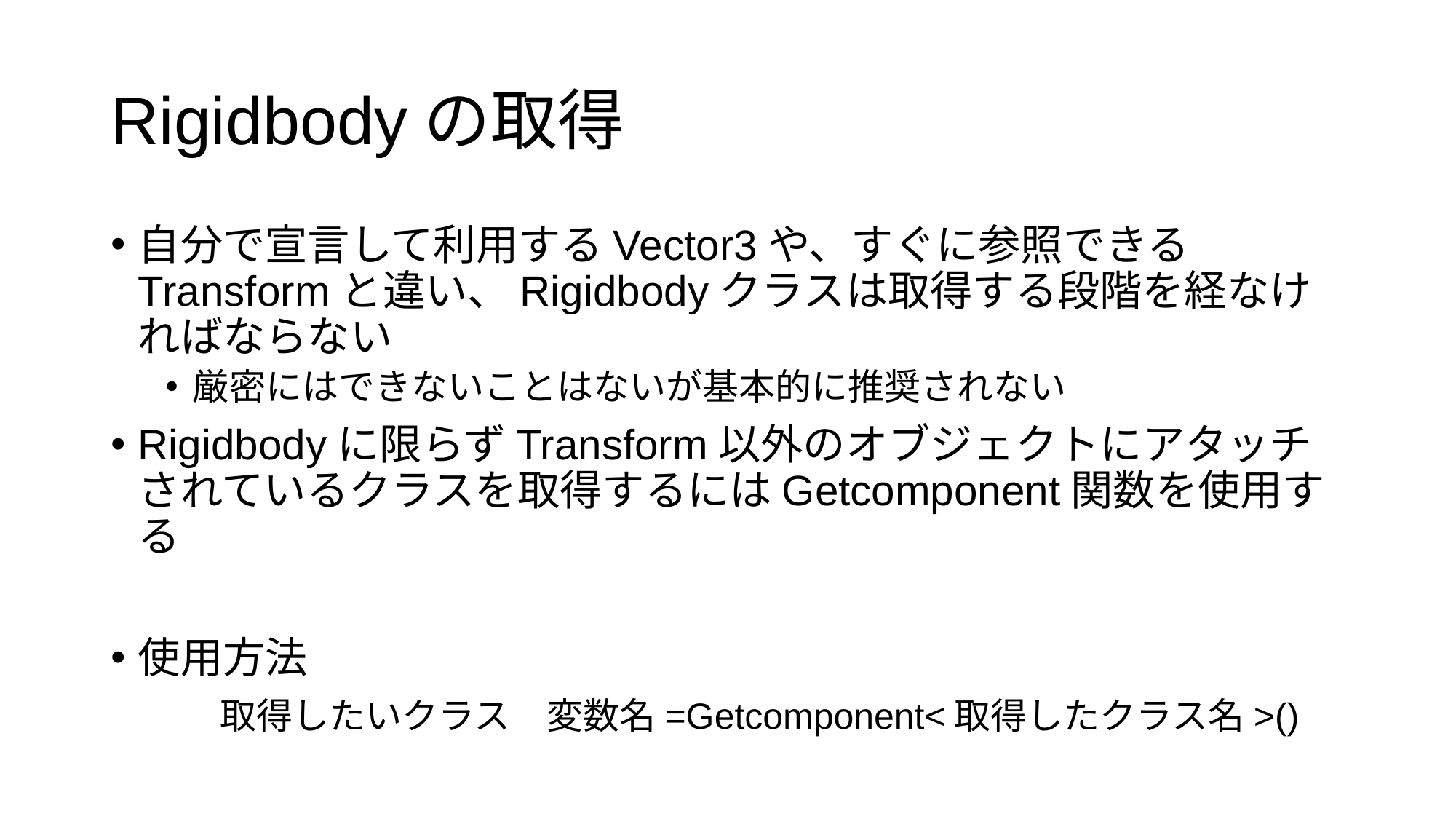

# Rigidbodyの取得
自分で宣言して利用するVector3や、すぐに参照できるTransformと違い、Rigidbodyクラスは取得する段階を経なければならない
厳密にはできないことはないが基本的に推奨されない
Rigidbodyに限らずTransform以外のオブジェクトにアタッチされているクラスを取得するにはGetcomponent関数を使用する

使用方法
	取得したいクラス　変数名=Getcomponent<取得したクラス名>()